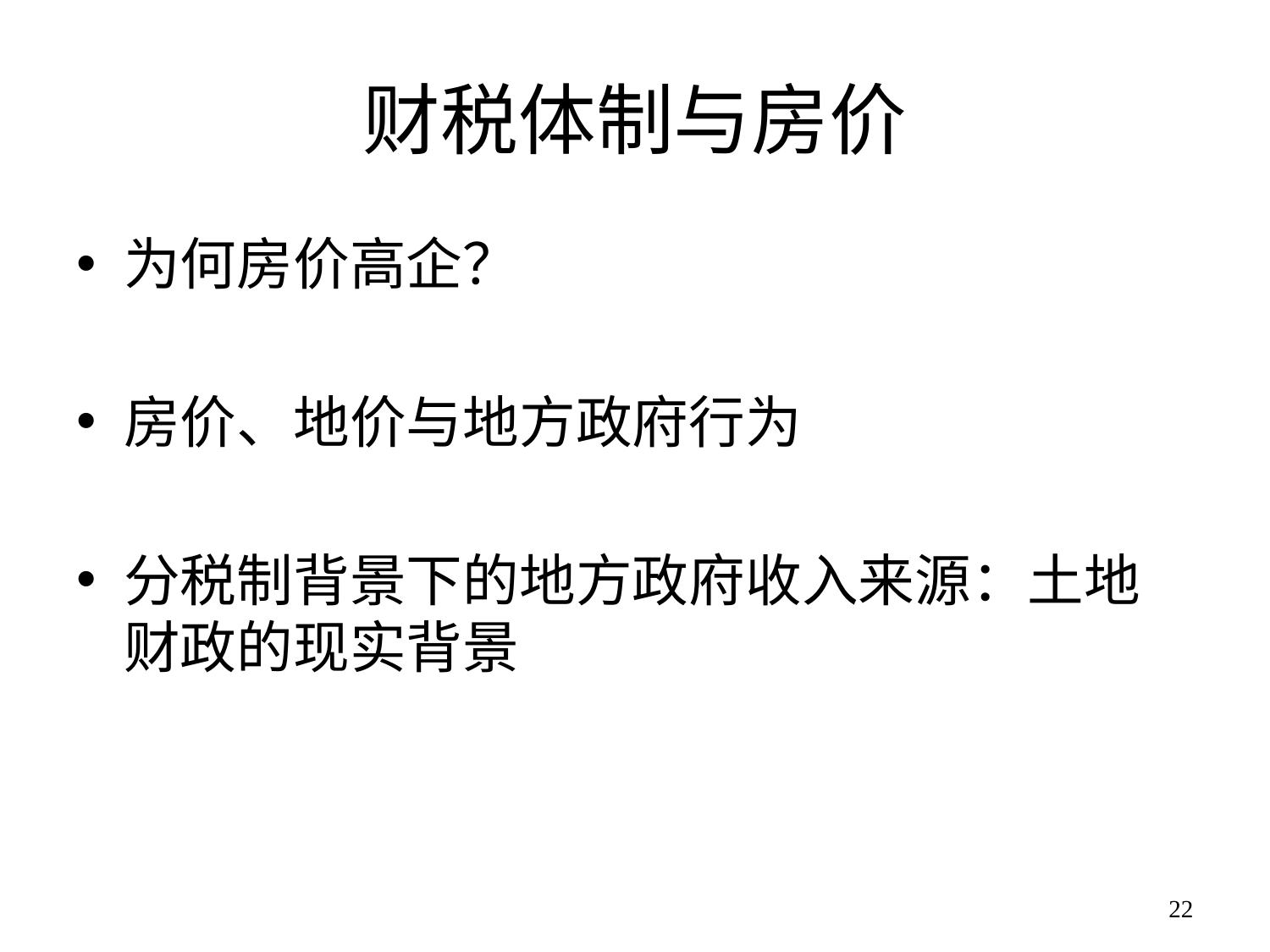

# 财税体制与房价
为何房价高企？

房价、地价与地方政府行为

分税制背景下的地方政府收入来源：土地财政的现实背景

22